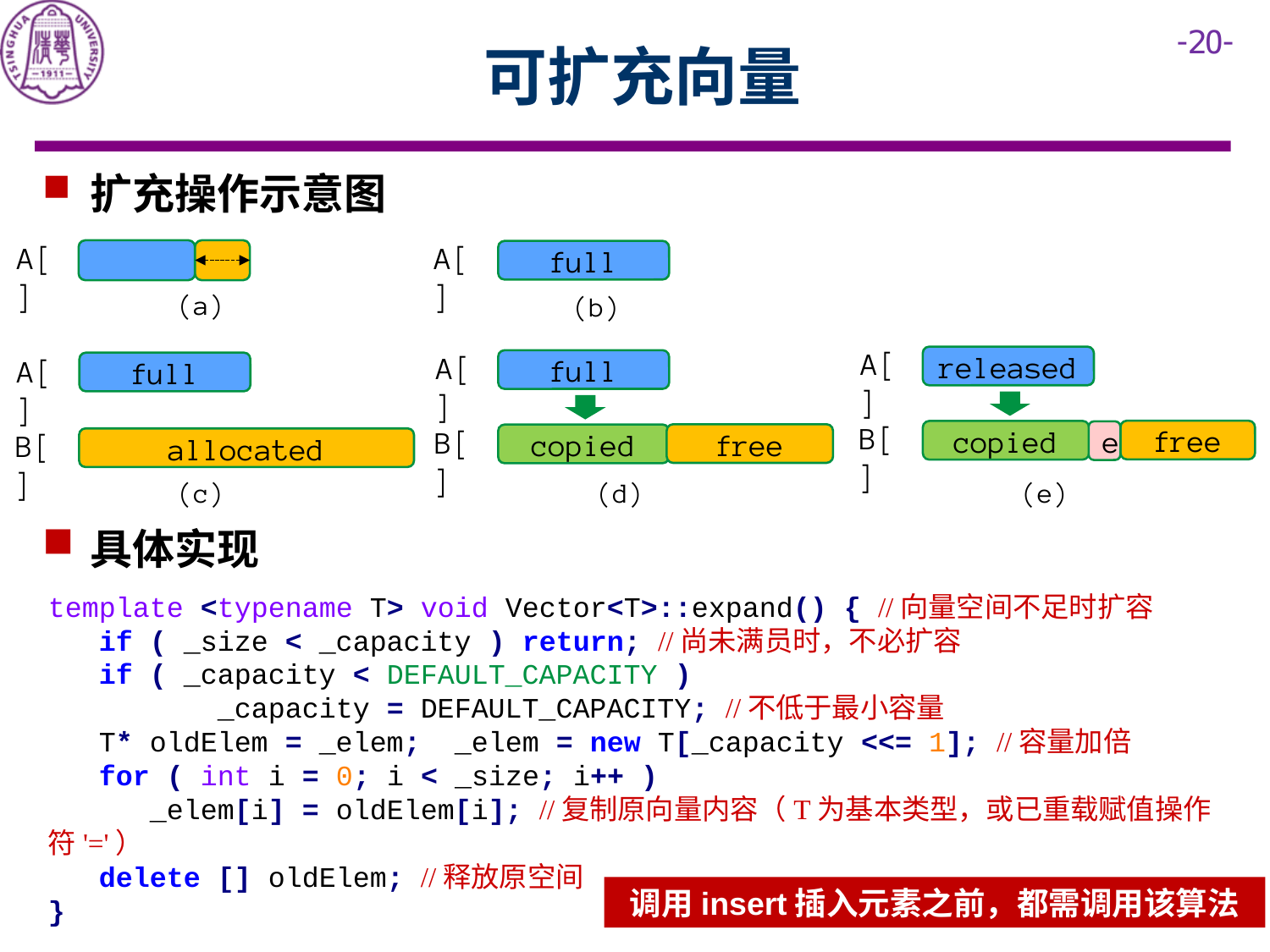

# 可扩充向量
扩充操作示意图
A[]
A[]

full
(a)
(b)
A[]
A[]
A[]
released
full
full

B[]
B[]
B[]
free
copied
e
free
copied
allocated
(c)
(d)
(e)
具体实现
template <typename T> void Vector<T>::expand() { //向量空间不足时扩容
   if ( _size < _capacity ) return; //尚未满员时，不必扩容
   if ( _capacity < DEFAULT_CAPACITY )
          _capacity = DEFAULT_CAPACITY; //不低于最小容量
   T* oldElem = _elem;  _elem = new T[_capacity <<= 1]; //容量加倍
   for ( int i = 0; i < _size; i++ )
      _elem[i] = oldElem[i]; //复制原向量内容（T为基本类型，或已重载赋值操作符'='）
   delete [] oldElem; //释放原空间
}

调用insert插入元素之前，都需调用该算法